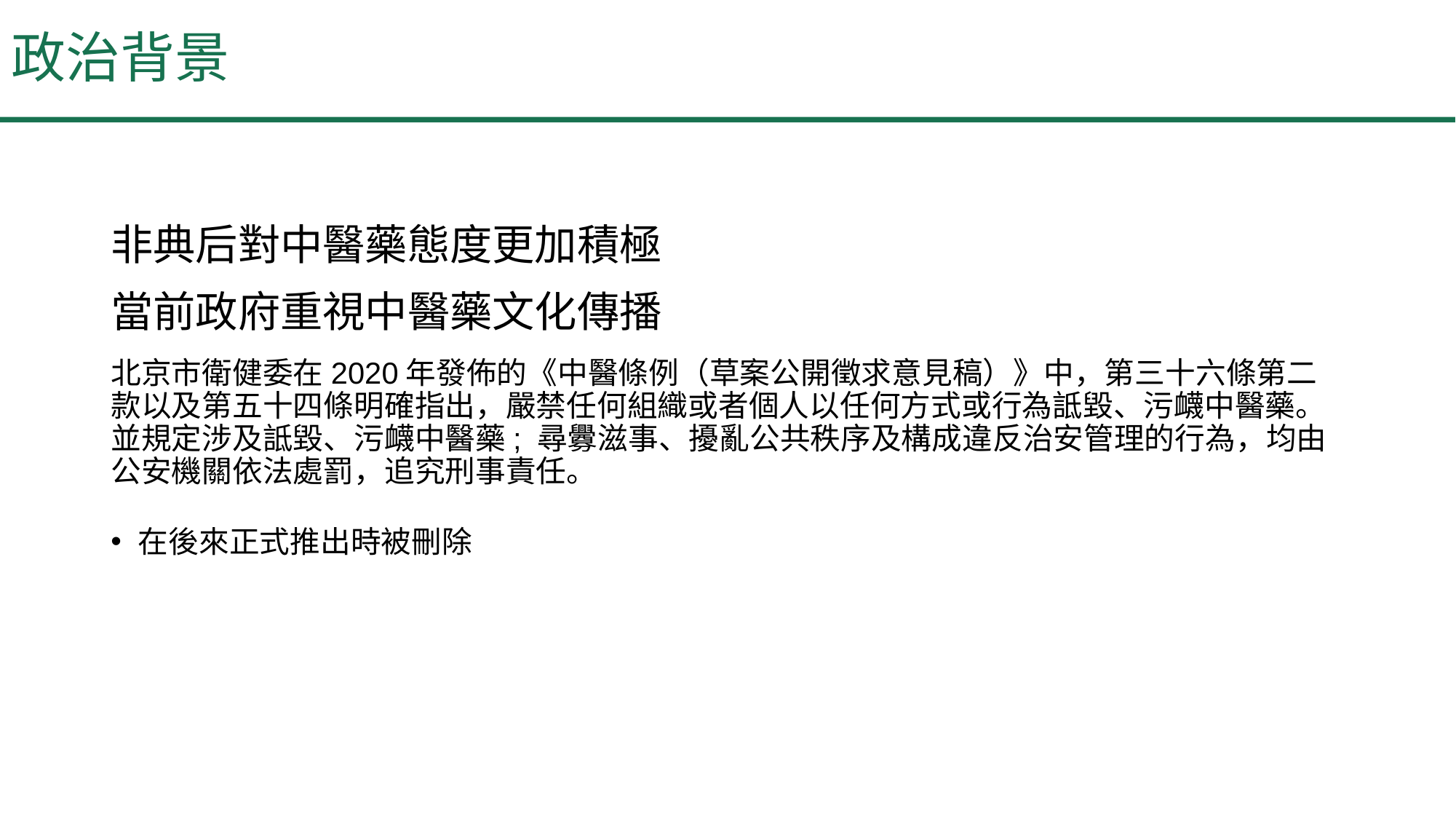

# 政治背景
非典后對中醫藥態度更加積極
當前政府重視中醫藥文化傳播
北京市衛健委在2020年發佈的《中醫條例（草案公開徵求意見稿）》中，第三十六條第二款以及第五十四條明確指出，嚴禁任何組織或者個人以任何方式或行為詆毀、污衊中醫藥。 並規定涉及詆毀、污衊中醫藥; 尋釁滋事、擾亂公共秩序及構成違反治安管理的行為，均由公安機關依法處罰，追究刑事責任。
在後來正式推出時被刪除